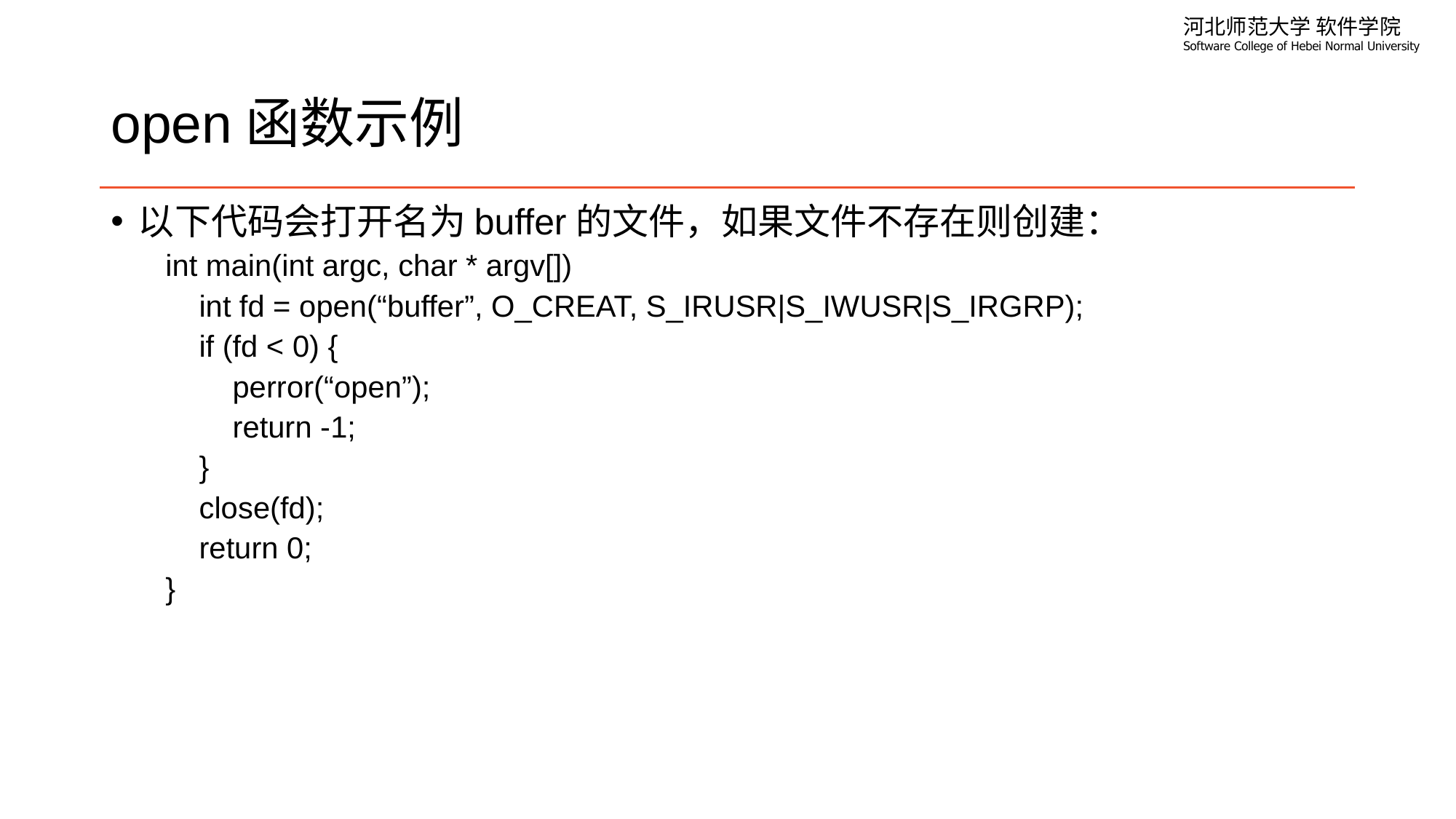

# open函数示例
以下代码会打开名为buffer的文件，如果文件不存在则创建：
int main(int argc, char * argv[])
    int fd = open(“buffer”, O_CREAT, S_IRUSR|S_IWUSR|S_IRGRP);
    if (fd < 0) {
        perror(“open”);
        return -1;
    }
    close(fd);
    return 0;
}